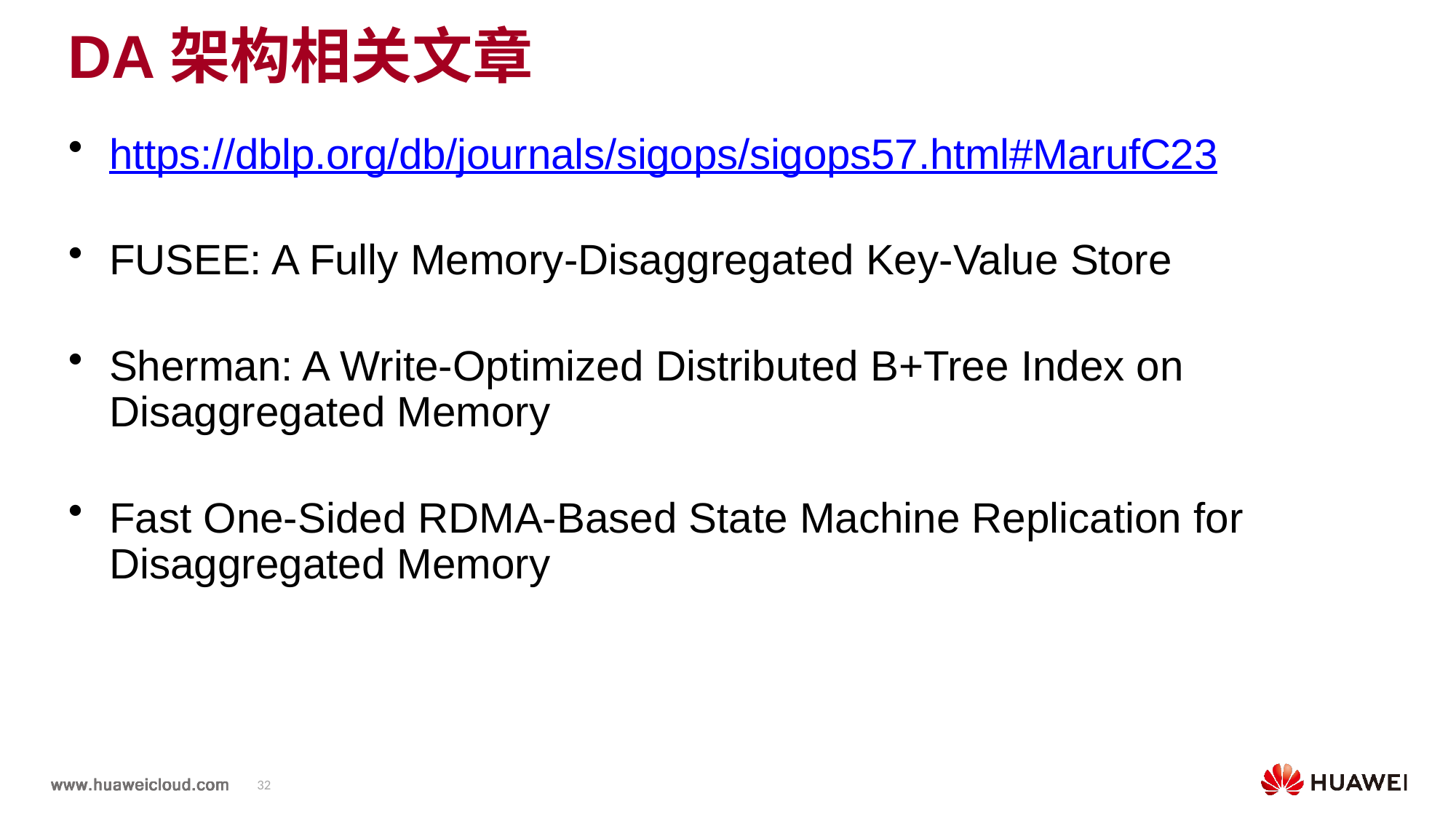

# DA架构相关文章
https://dblp.org/db/journals/sigops/sigops57.html#MarufC23

FUSEE: A Fully Memory-Disaggregated Key-Value Store

Sherman: A Write-Optimized Distributed B+Tree Index on Disaggregated Memory

Fast One-Sided RDMA-Based State Machine Replication for Disaggregated Memory
32